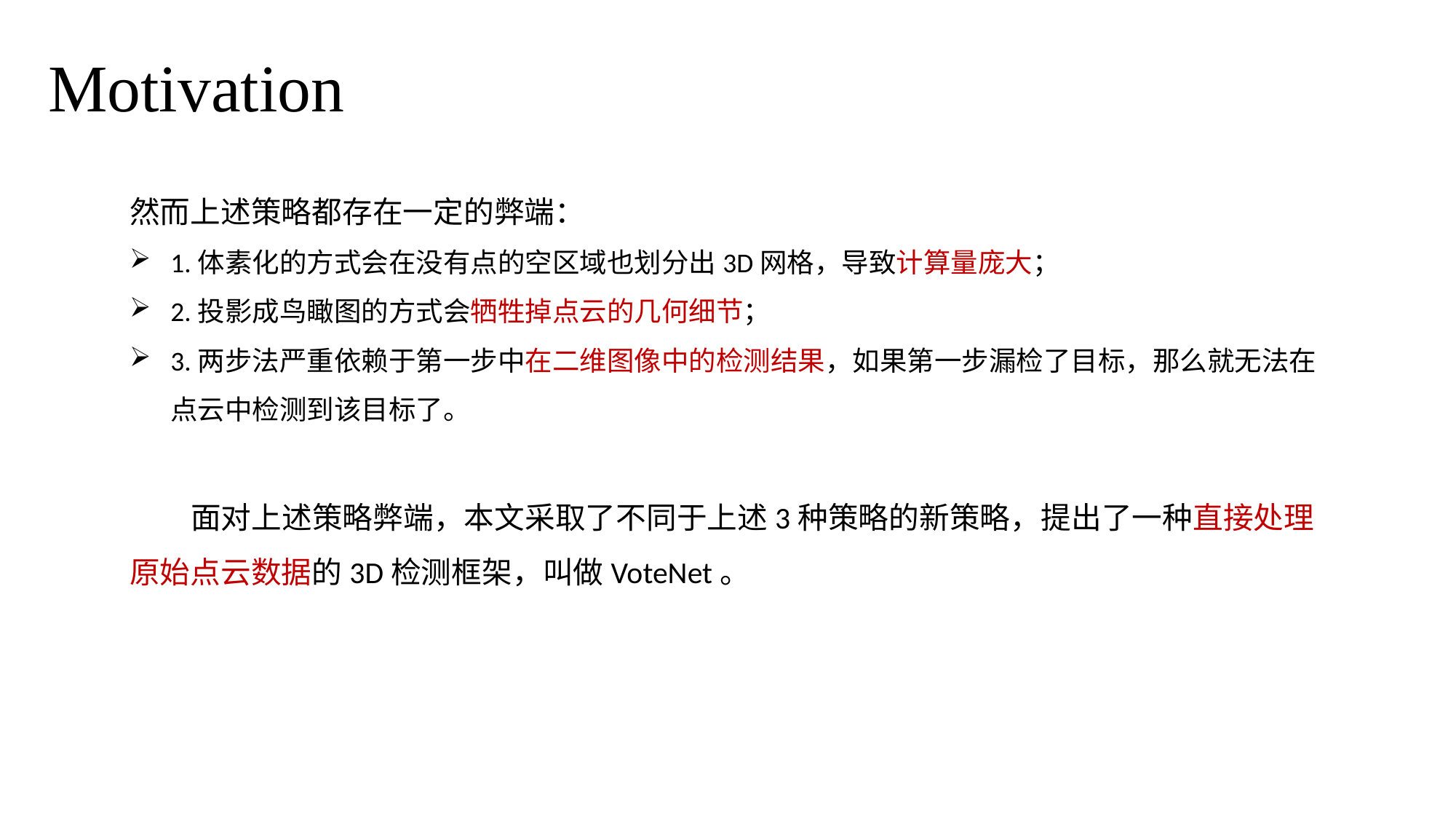

Motivation
然而上述策略都存在一定的弊端：
1.体素化的方式会在没有点的空区域也划分出3D网格，导致计算量庞大；
2.投影成鸟瞰图的方式会牺牲掉点云的几何细节；
3.两步法严重依赖于第一步中在二维图像中的检测结果，如果第一步漏检了目标，那么就无法在点云中检测到该目标了。

        面对上述策略弊端，本文采取了不同于上述3种策略的新策略，提出了一种直接处理原始点云数据的3D检测框架，叫做VoteNet。